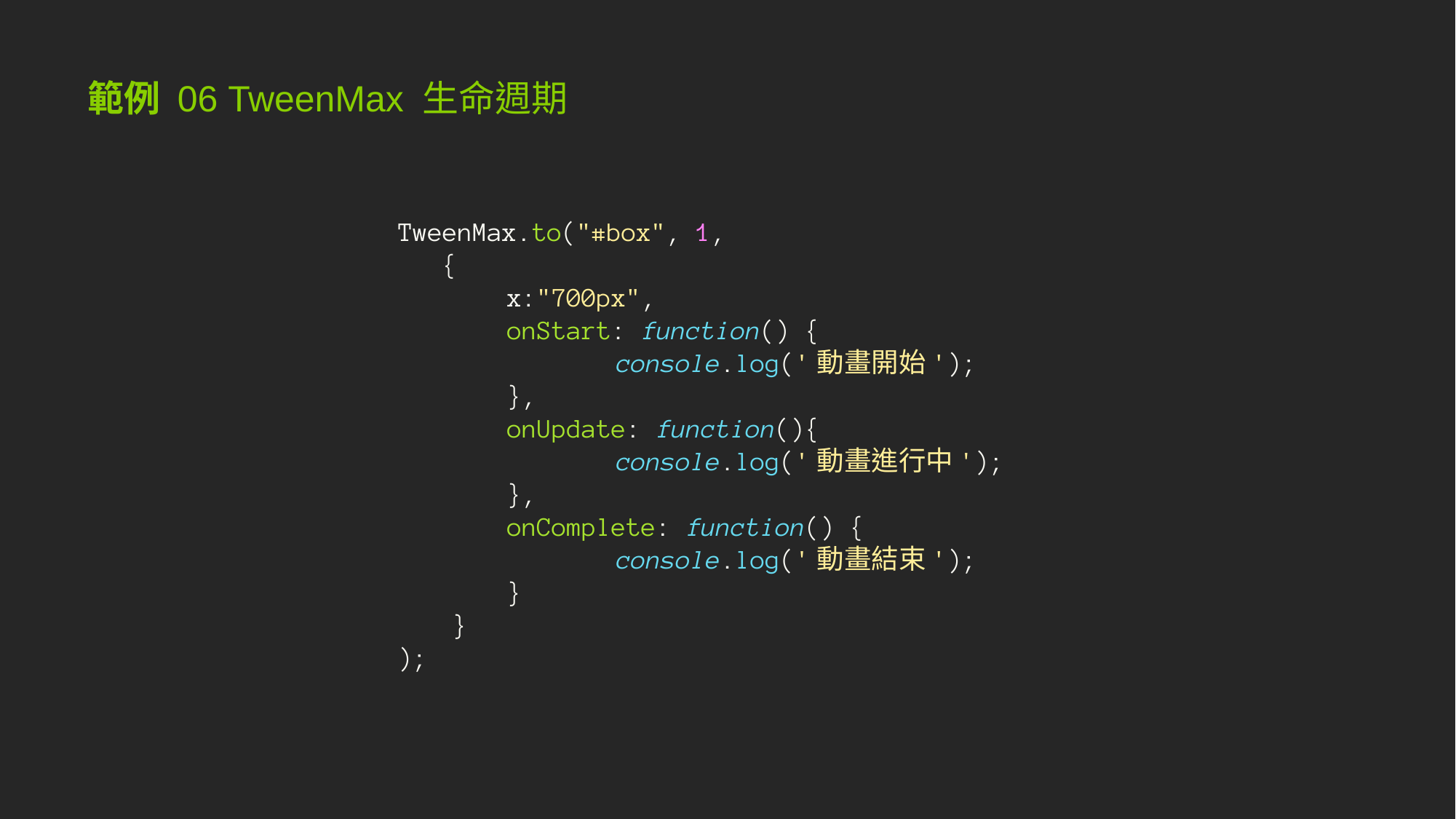

範例 06 TweenMax 生命週期
TweenMax.to("#box", 1,
   {
x:"700px",
onStart: function() {
	console.log('動畫開始');
},
onUpdate: function(){
	console.log('動畫進行中');
},
onComplete: function() {
	console.log('動畫結束');
}
}
);